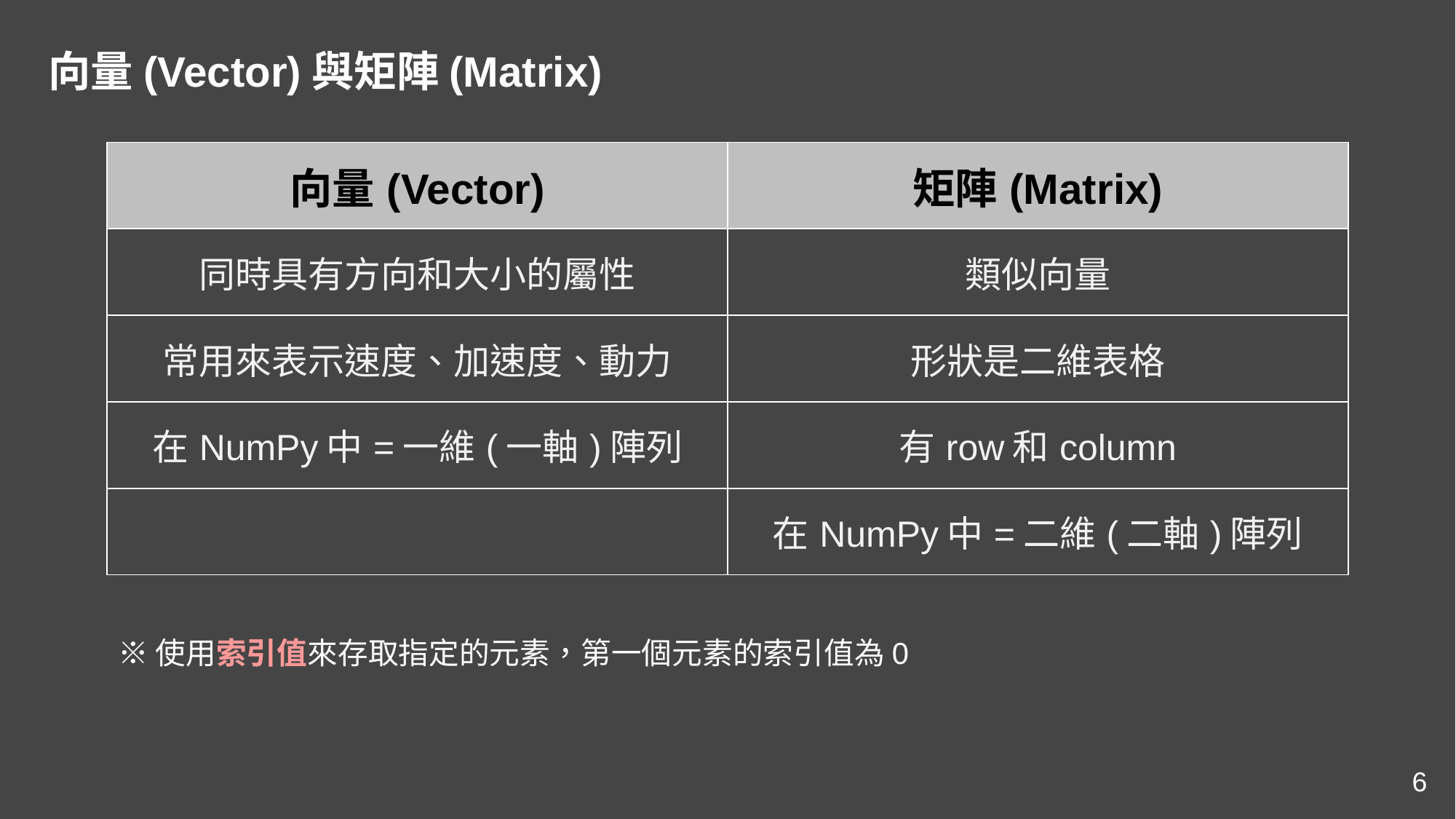

向量(Vector)與矩陣(Matrix)
| 向量(Vector) | 矩陣(Matrix) |
| --- | --- |
| 同時具有方向和大小的屬性 | 類似向量 |
| 常用來表示速度、加速度、動力 | 形狀是二維表格 |
| 在NumPy中=一維(一軸)陣列 | 有row和column |
|  | 在NumPy中=二維(二軸)陣列 |
※使用索引值來存取指定的元素，第一個元素的索引值為0